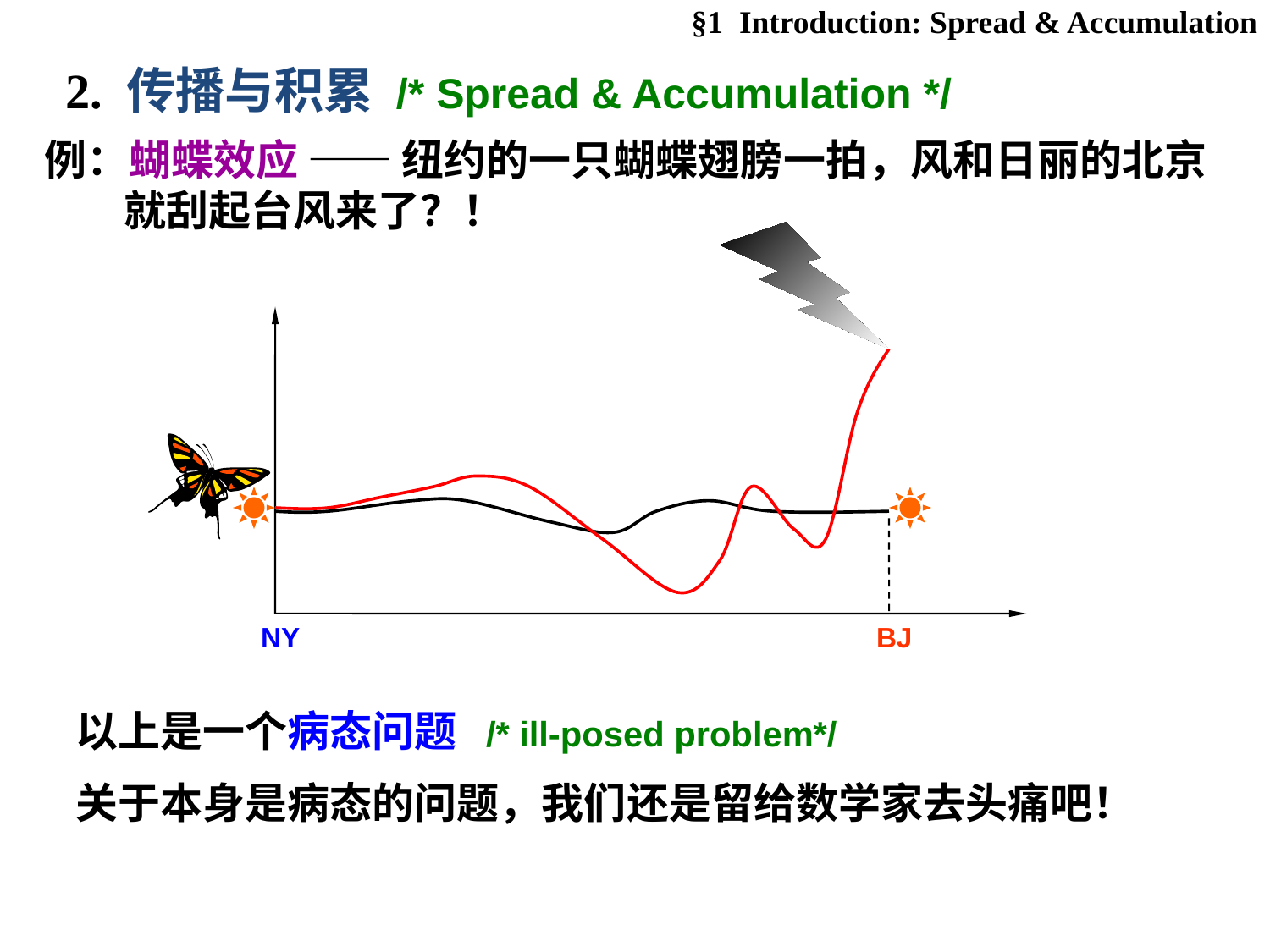

§1  Introduction: Spread & Accumulation
2. 传播与积累 /* Spread & Accumulation */
例：蝴蝶效应 —— 纽约的一只蝴蝶翅膀一拍，风和日丽的北京就刮起台风来了？！

NY
BJ
以上是一个病态问题  /* ill-posed problem*/
关于本身是病态的问题，我们还是留给数学家去头痛吧！